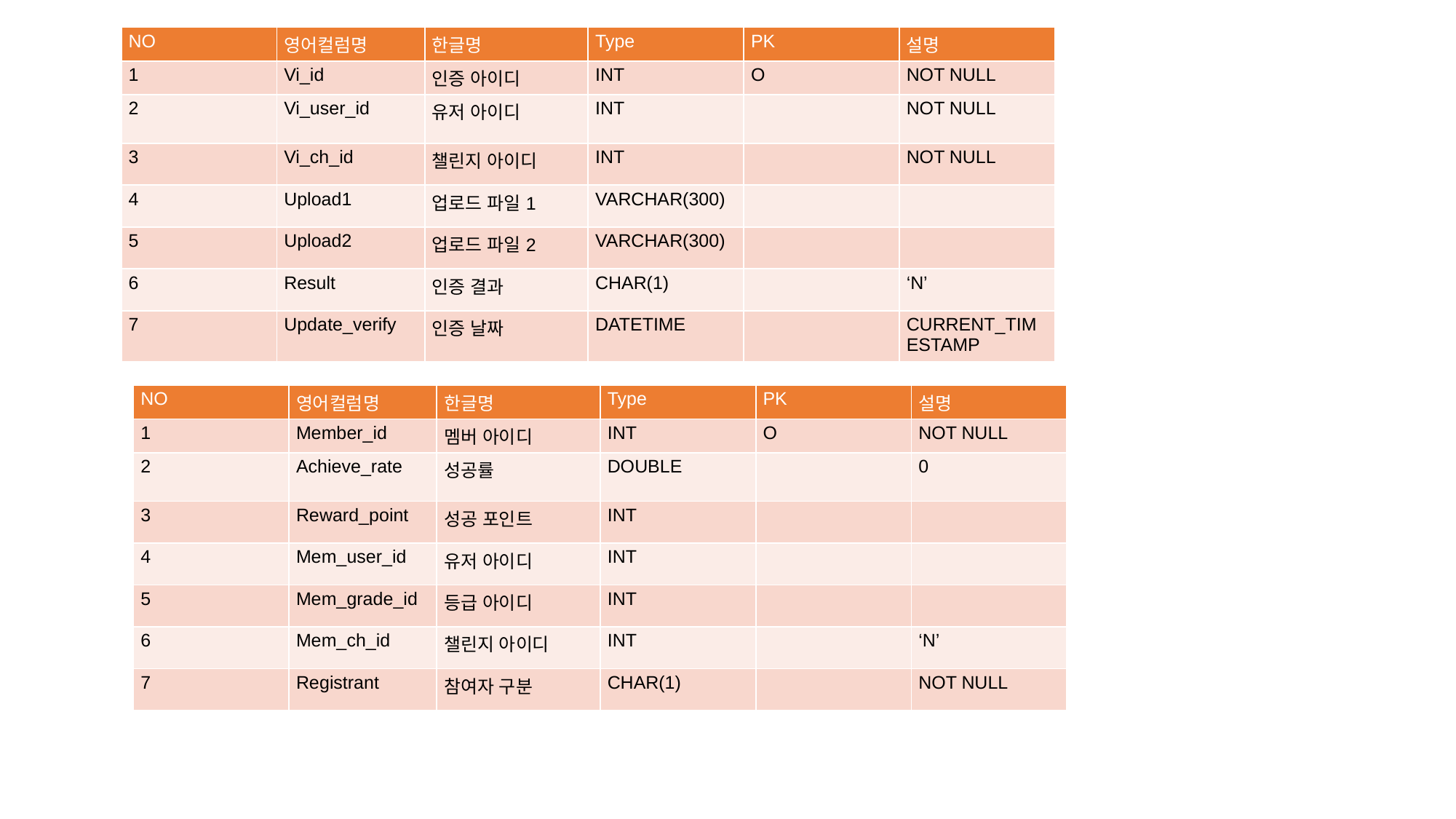

| NO | 영어컬럼명 | 한글명 | Type | PK | 설명 |
| --- | --- | --- | --- | --- | --- |
| 1 | Vi\_id | 인증 아이디 | INT | O | NOT NULL |
| 2 | Vi\_user\_id | 유저 아이디 | INT |  | NOT NULL |
| 3 | Vi\_ch\_id | 챌린지 아이디 | INT |  | NOT NULL |
| 4 | Upload1 | 업로드 파일1 | VARCHAR(300) |  |  |
| 5 | Upload2 | 업로드 파일2 | VARCHAR(300) |  |  |
| 6 | Result | 인증 결과 | CHAR(1) |  | ‘N’ |
| 7 | Update\_verify | 인증 날짜 | DATETIME |  | CURRENT\_TIMESTAMP |
| NO | 영어컬럼명 | 한글명 | Type | PK | 설명 |
| --- | --- | --- | --- | --- | --- |
| 1 | Member\_id | 멤버 아이디 | INT | O | NOT NULL |
| 2 | Achieve\_rate | 성공률 | DOUBLE |  | 0 |
| 3 | Reward\_point | 성공 포인트 | INT |  |  |
| 4 | Mem\_user\_id | 유저 아이디 | INT |  |  |
| 5 | Mem\_grade\_id | 등급 아이디 | INT |  |  |
| 6 | Mem\_ch\_id | 챌린지 아이디 | INT |  | ‘N’ |
| 7 | Registrant | 참여자 구분 | CHAR(1) |  | NOT NULL |